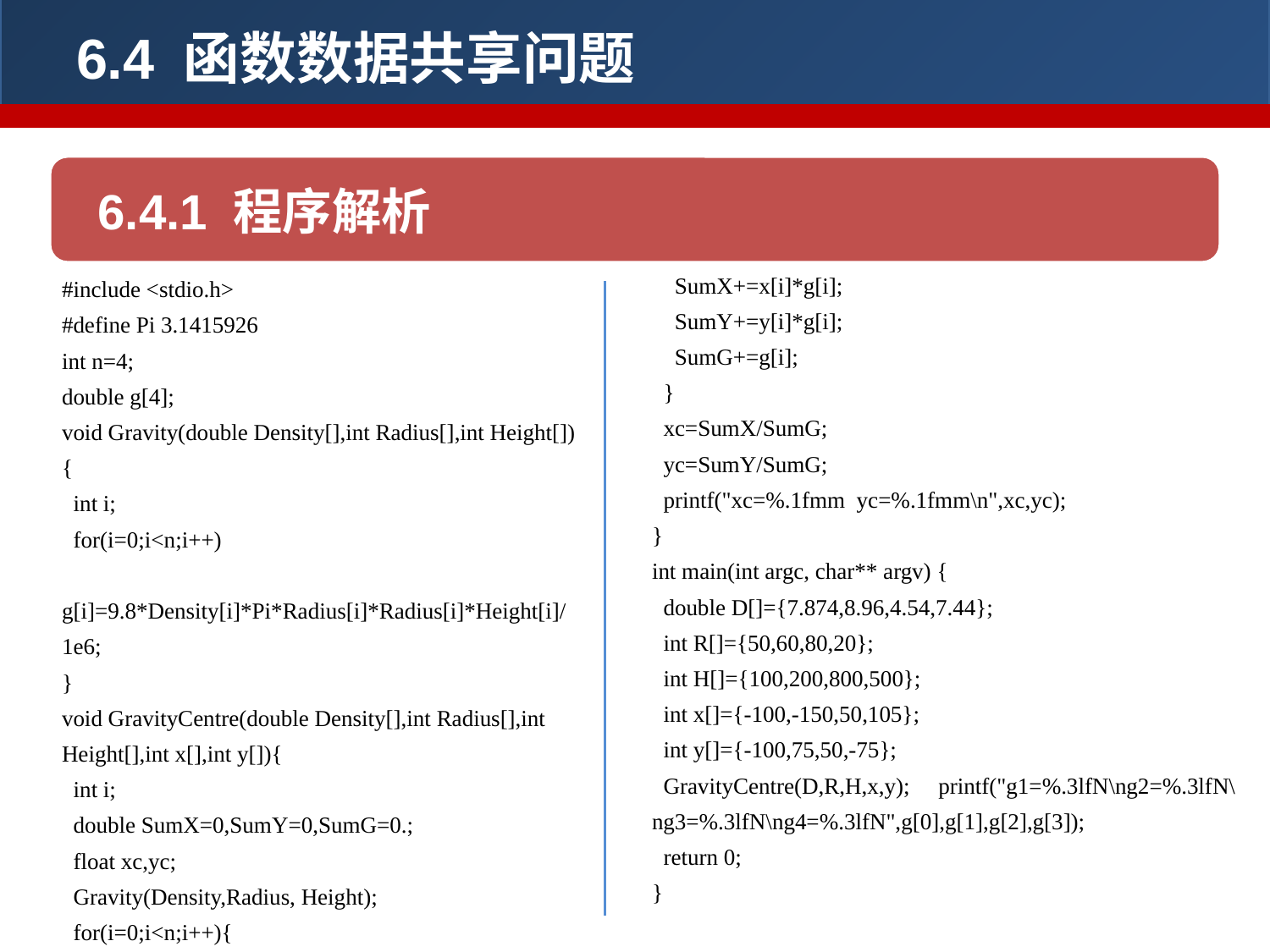

6.4 函数数据共享问题

6.4.1 程序解析
    SumX+=x[i]*g[i];
    SumY+=y[i]*g[i];
    SumG+=g[i];
  }
  xc=SumX/SumG;
  yc=SumY/SumG;
  printf("xc=%.1fmm  yc=%.1fmm\n",xc,yc);
}
int main(int argc, char** argv) {
  double D[]={7.874,8.96,4.54,7.44};
  int R[]={50,60,80,20};
  int H[]={100,200,800,500};
  int x[]={-100,-150,50,105};
  int y[]={-100,75,50,-75};
  GravityCentre(D,R,H,x,y);     printf("g1=%.3lfN\ng2=%.3lfN\ng3=%.3lfN\ng4=%.3lfN",g[0],g[1],g[2],g[3]);
  return 0;
}
#include <stdio.h>
#define Pi 3.1415926
int n=4;
double g[4];
void Gravity(double Density[],int Radius[],int Height[]){
  int i;
  for(i=0;i<n;i++)
	g[i]=9.8*Density[i]*Pi*Radius[i]*Radius[i]*Height[i]/1e6;
}
void GravityCentre(double Density[],int Radius[],int Height[],int x[],int y[]){
  int i;
  double SumX=0,SumY=0,SumG=0.;
  float xc,yc;
  Gravity(Density,Radius, Height);
  for(i=0;i<n;i++){